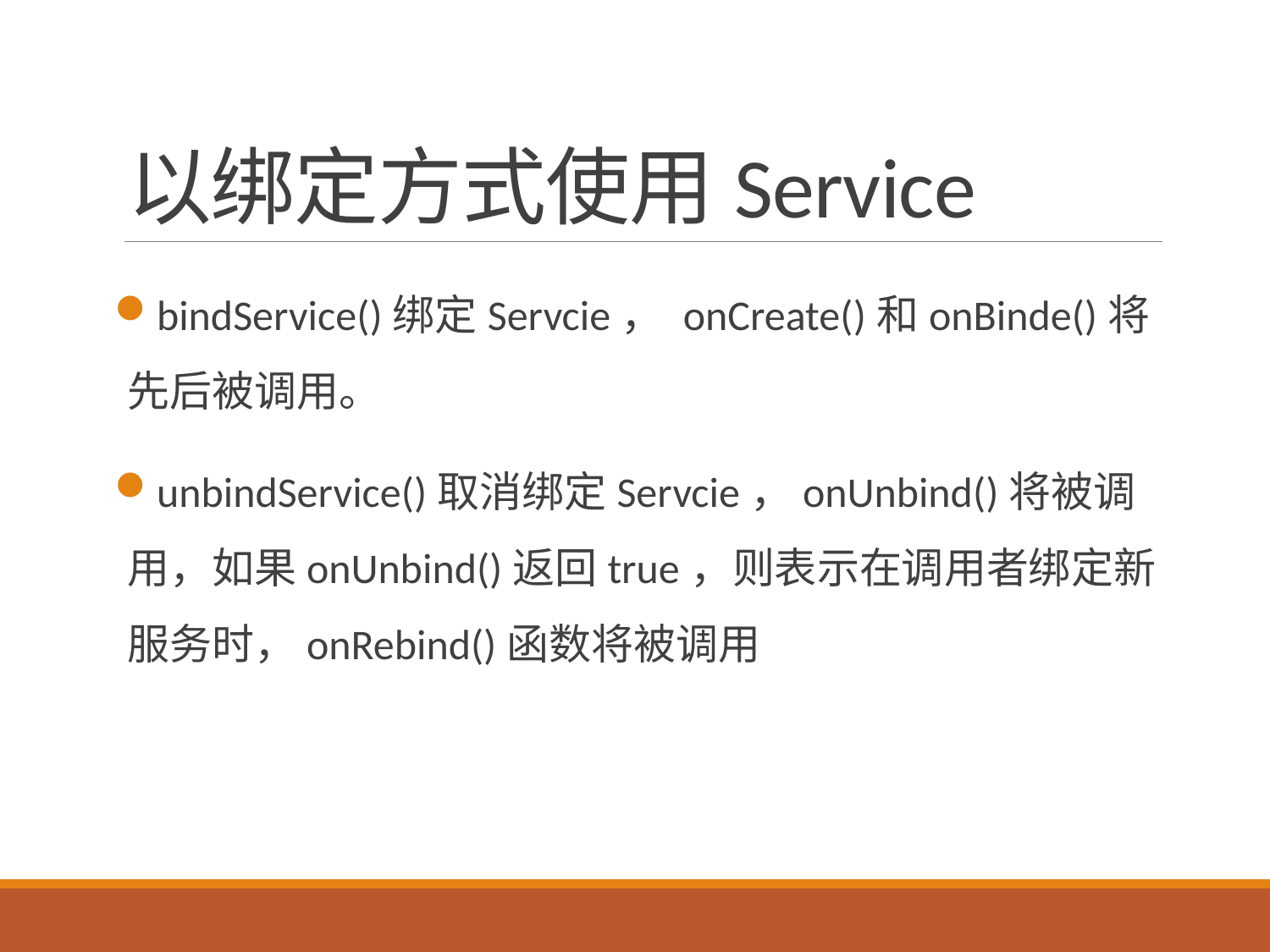

# 以绑定方式使用Service
bindService()绑定Servcie， onCreate()和onBinde()将先后被调用。
unbindService()取消绑定Servcie，onUnbind()将被调用，如果onUnbind()返回true，则表示在调用者绑定新服务时，onRebind()函数将被调用